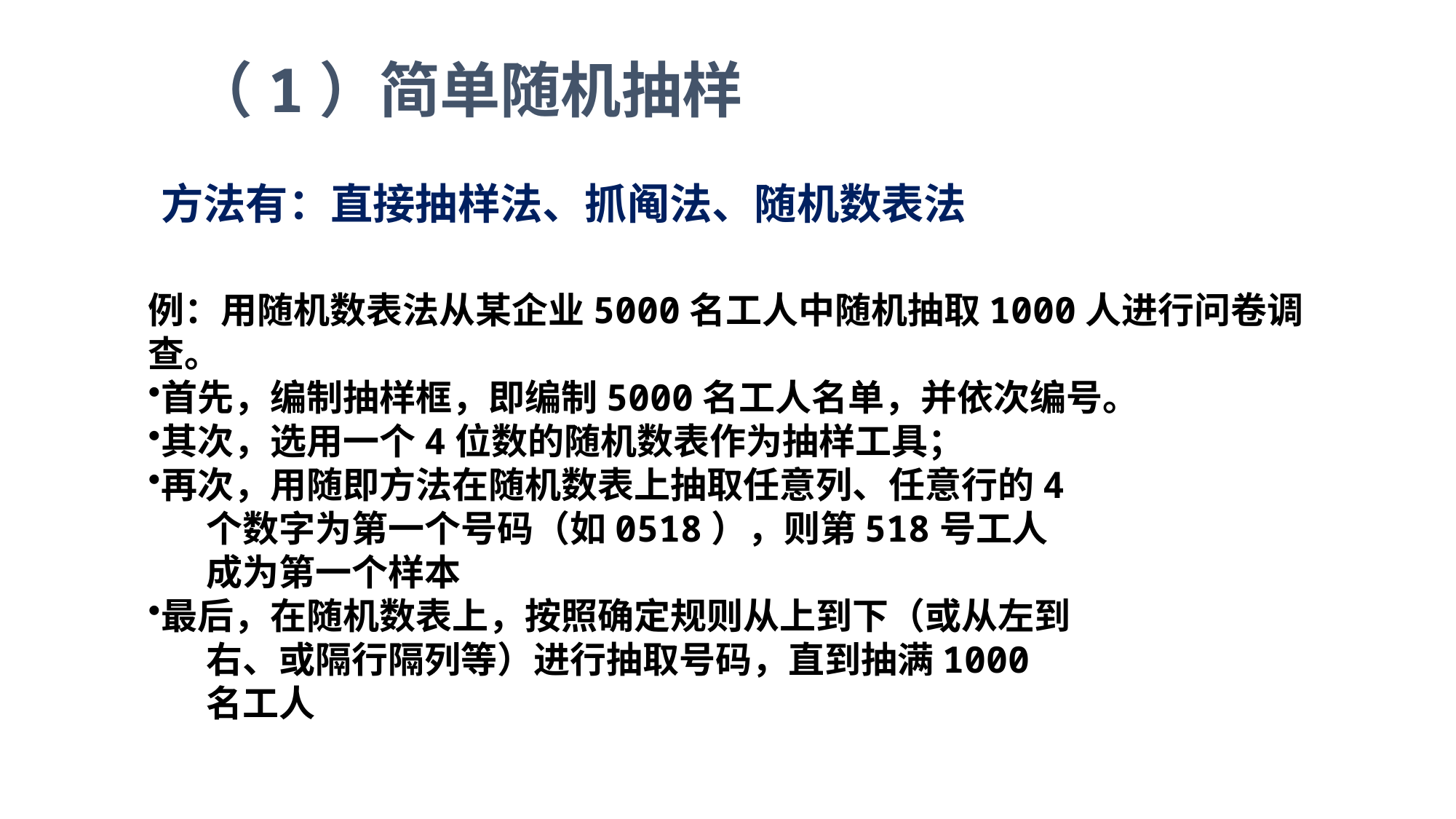

（1）简单随机抽样
方法有：直接抽样法、抓阄法、随机数表法
例：用随机数表法从某企业5000名工人中随机抽取1000人进行问卷调查。
首先，编制抽样框，即编制5000名工人名单，并依次编号。
其次，选用一个4位数的随机数表作为抽样工具；
再次，用随即方法在随机数表上抽取任意列、任意行的4
      个数字为第一个号码（如0518），则第518号工人
      成为第一个样本
最后，在随机数表上，按照确定规则从上到下（或从左到
      右、或隔行隔列等）进行抽取号码，直到抽满1000
      名工人